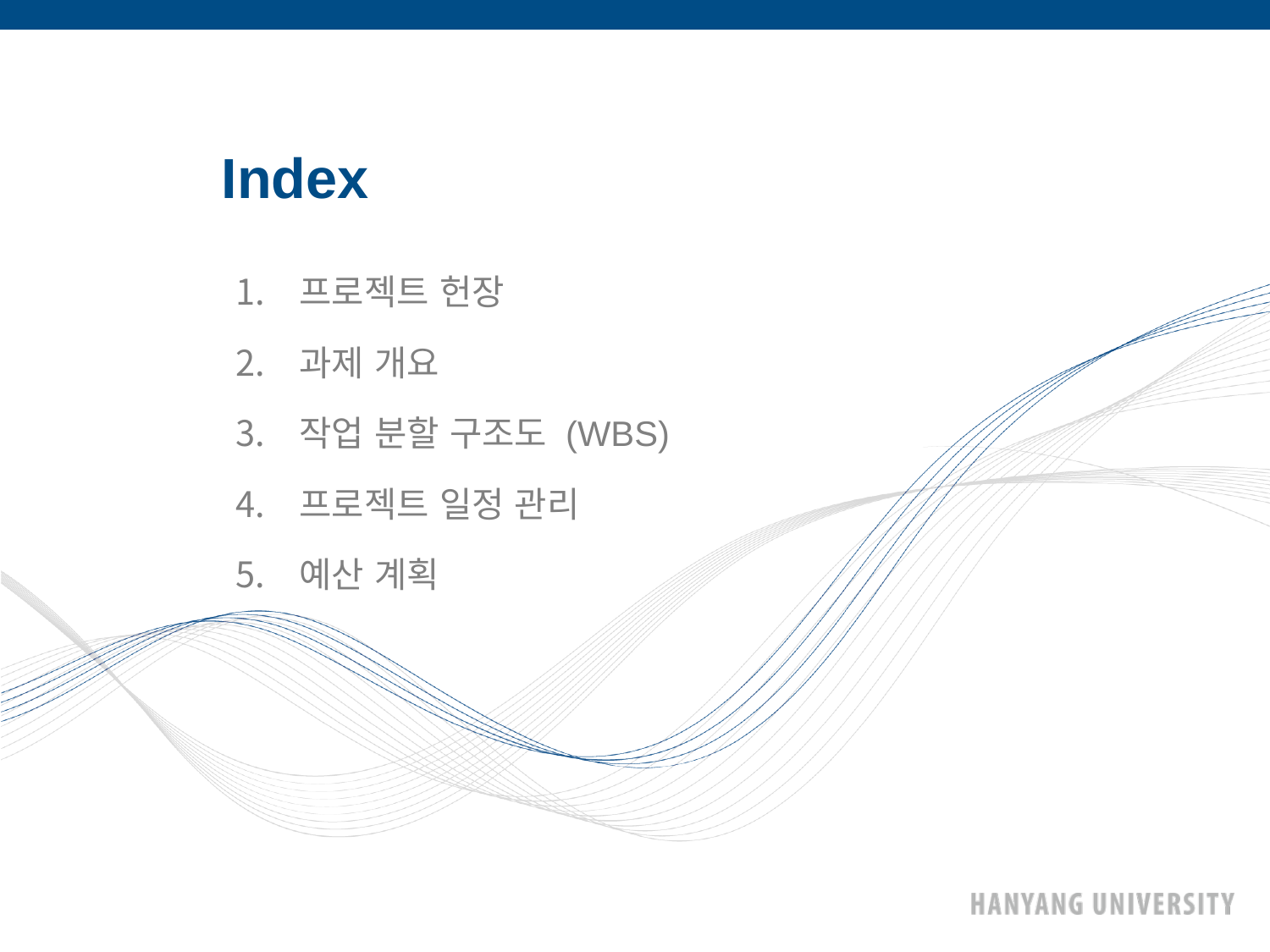

# Index
프로젝트 헌장
과제 개요
작업 분할 구조도 (WBS)
프로젝트 일정 관리
예산 계획